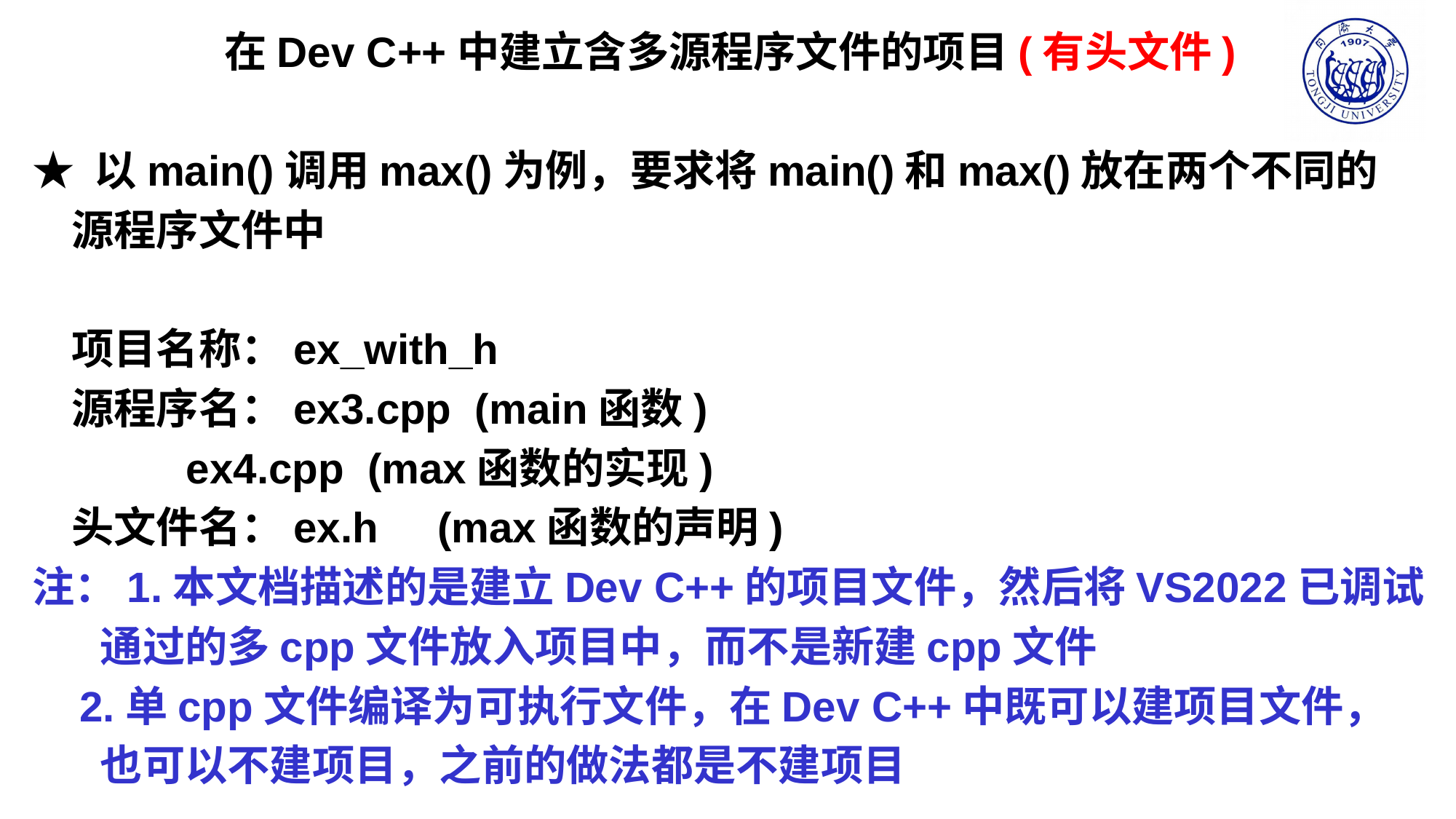

在Dev C++中建立含多源程序文件的项目(有头文件)

★ 以main()调用max()为例，要求将main()和max()放在两个不同的
   源程序文件中

   项目名称：ex_with_h
   源程序名：ex3.cpp  (main函数)
             ex4.cpp  (max函数的实现)
   头文件名：ex.h     (max函数的声明)
注：1.本文档描述的是建立Dev C++的项目文件，然后将VS2022已调试
      通过的多cpp文件放入项目中，而不是新建cpp文件
    2.单cpp文件编译为可执行文件，在Dev C++中既可以建项目文件，
      也可以不建项目，之前的做法都是不建项目